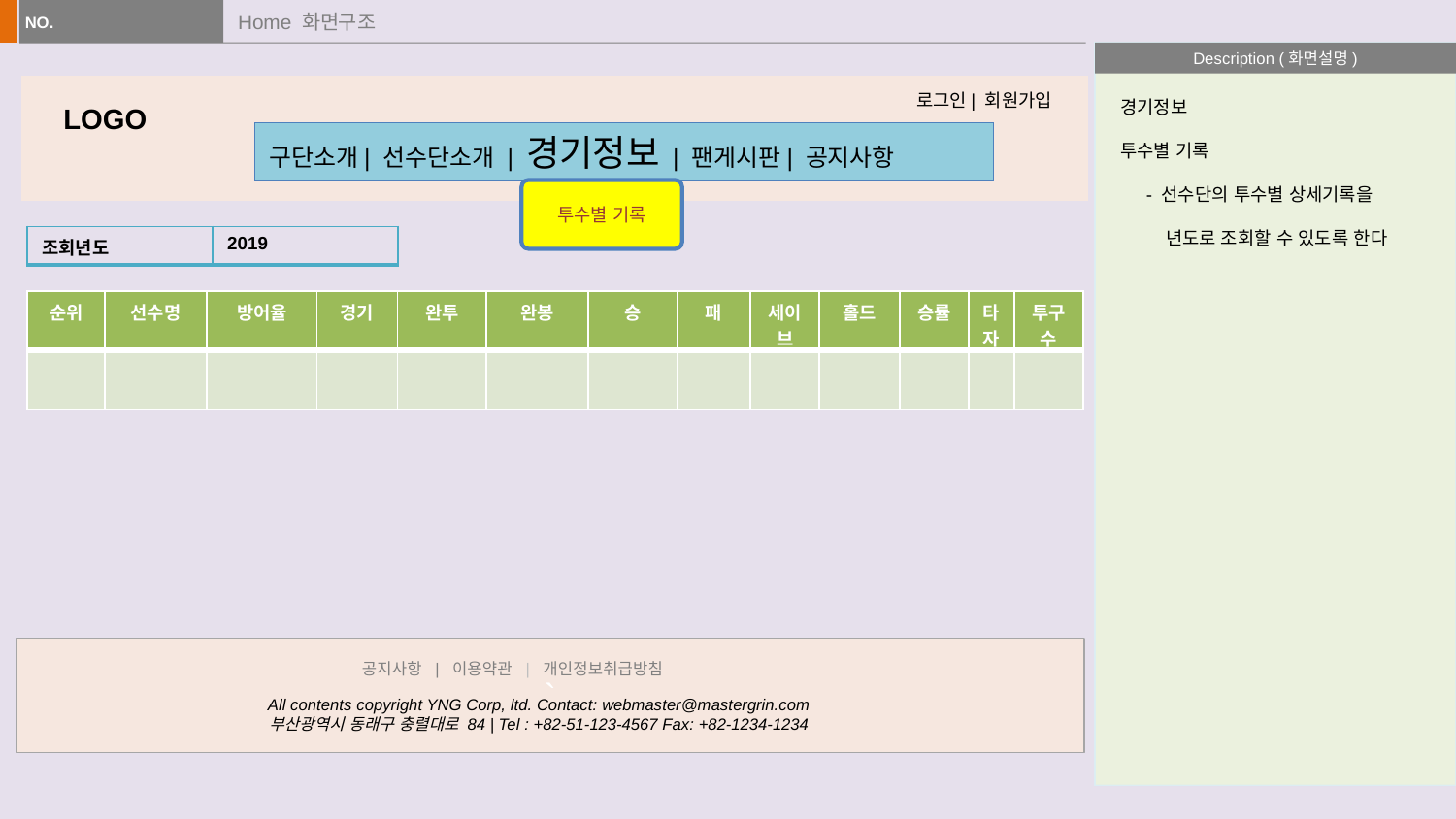

# Home 화면구조

로그인| 회원가입
경기정보

투수별 기록

     - 선수단의 투수별 상세기록을

        년도로 조회할 수 있도록 한다

LOGO
구단소개| 선수단소개 | 경기정보 | 팬게시판| 공지사항
투수별 기록
| 조회년도 | 2019 |
| --- | --- |
| 순위 | 선수명 | 방어율 | 경기 | 완투 | 완봉 | 승 | 패 | 세이브 | 홀드 | 승률 | 타자 | 투구수 |
| --- | --- | --- | --- | --- | --- | --- | --- | --- | --- | --- | --- | --- |
|  |  |  |  |  |  |  |  |  |  |  |  |  |
`
공지사항  |  이용약관  |  개인정보취급방침
All contents copyright YNG Corp, ltd. Contact: webmaster@mastergrin.com
부산광역시 동래구 충렬대로 84 | Tel : +82-51-123-4567 Fax: +82-1234-1234